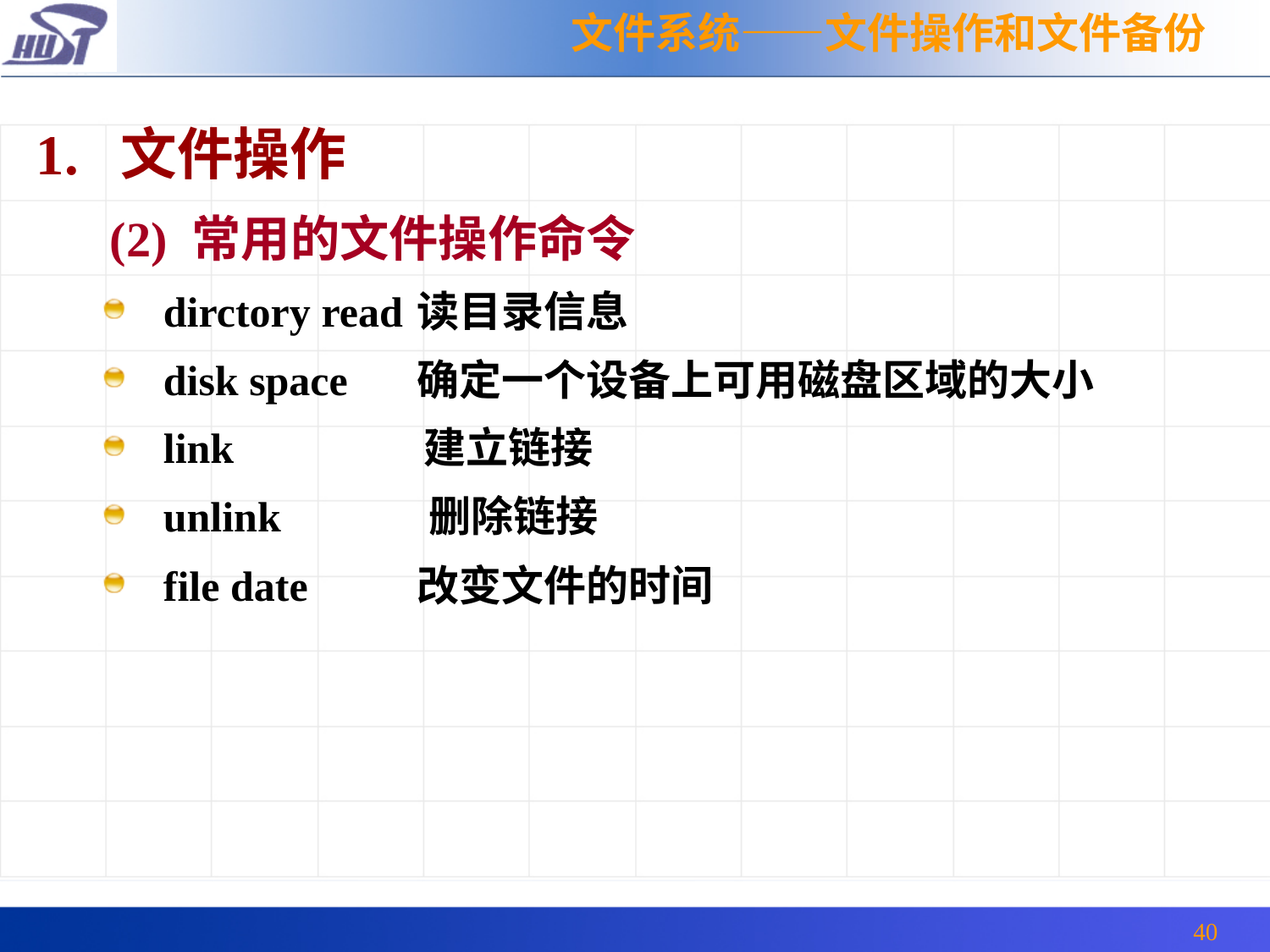

文件系统——文件操作和文件备份
1.  文件操作
      (2) 常用的文件操作命令
dirctory read	读目录信息
disk space	确定一个设备上可用磁盘区域的大小
link                 建立链接
unlink             删除链接
file date	改变文件的时间
40